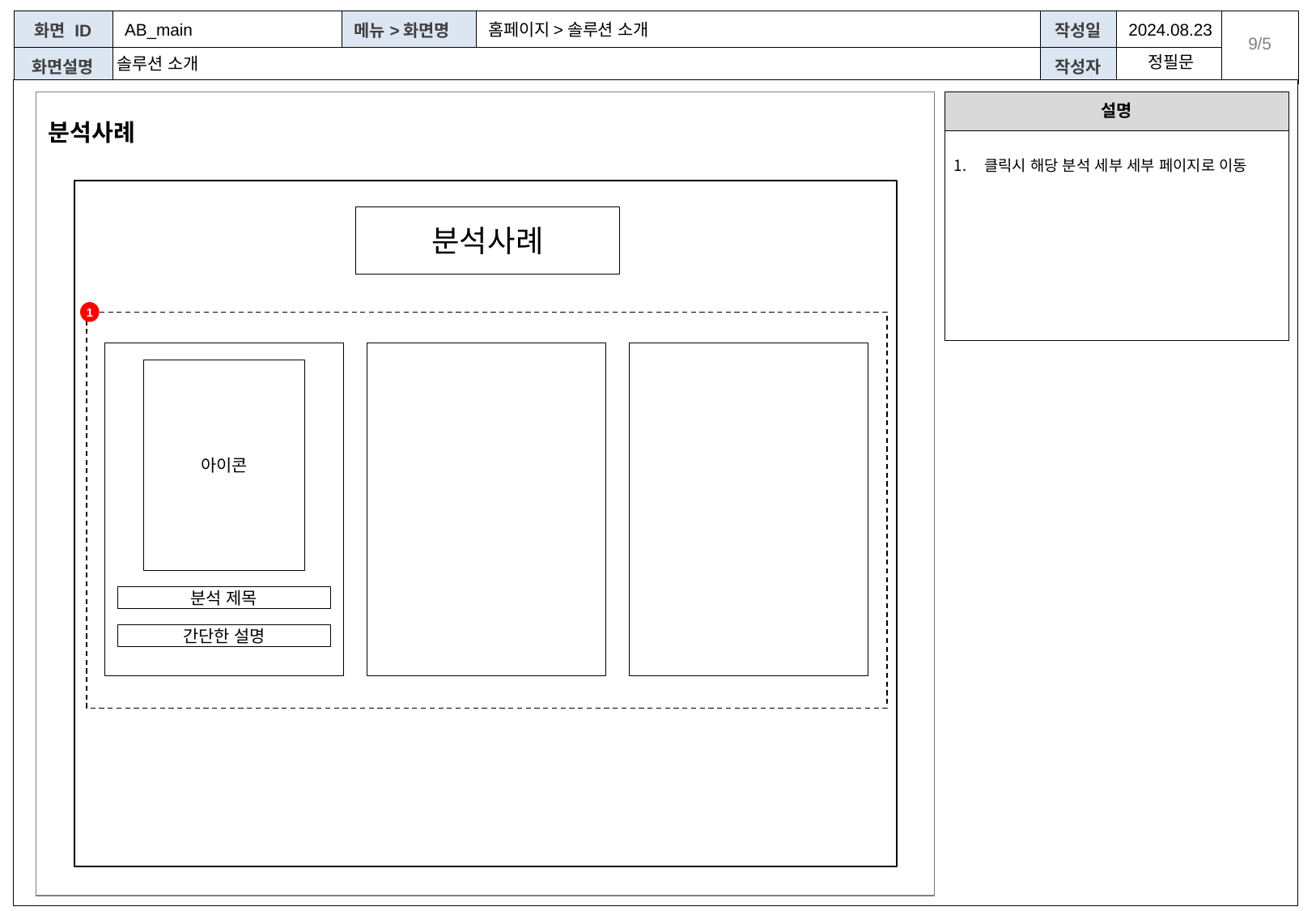

AB_main
홈페이지>솔루션 소개
2024.08.23
정필문
# 솔루션 소개

| 설명 |
| --- |
| 클릭시 해당 분석 세부 세부 페이지로 이동 |
분석사례

분석사례
1

아이콘
분석 제목
간단한 설명